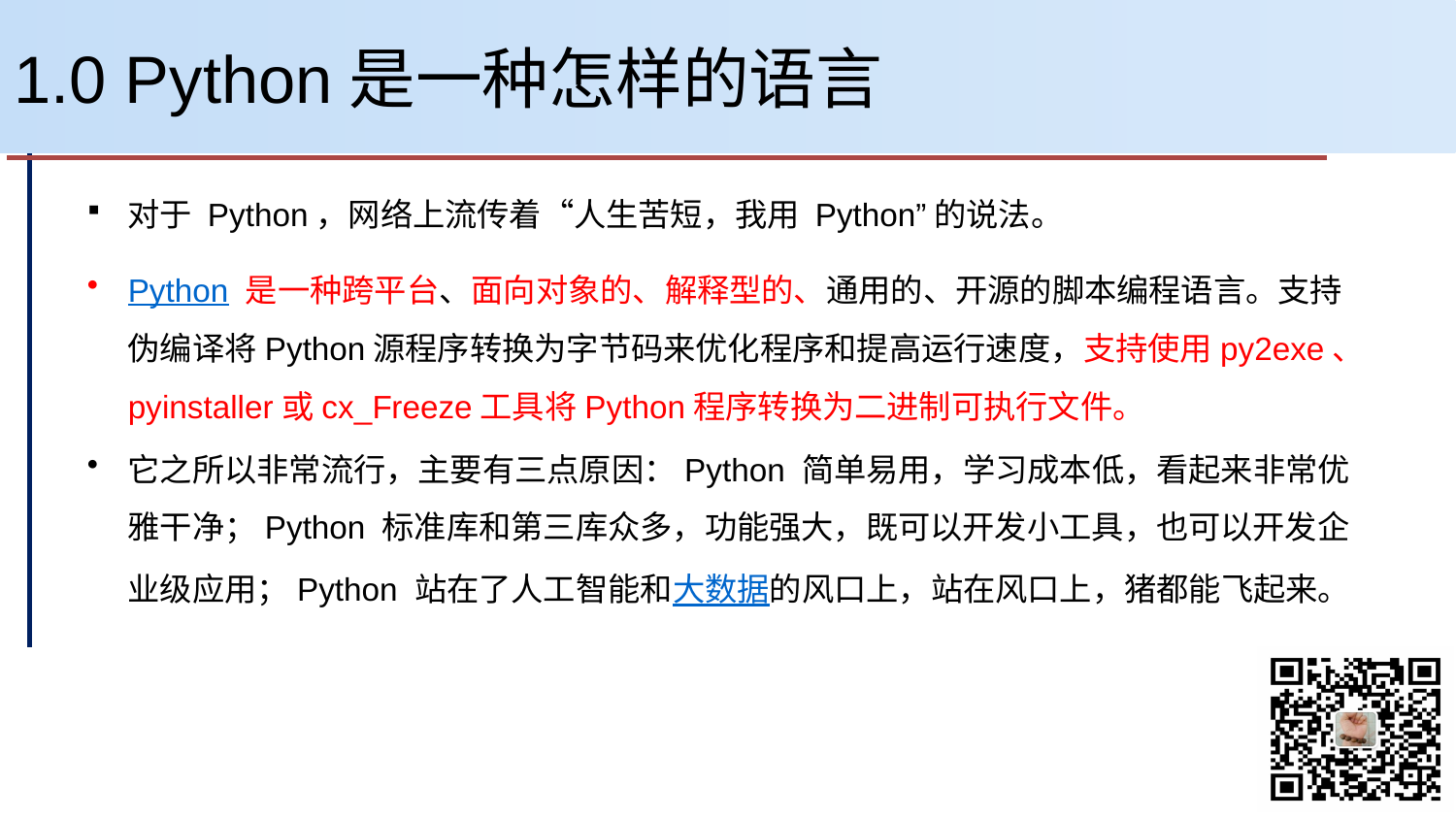

# 1.0 Python是一种怎样的语言
对于 Python，网络上流传着“人生苦短，我用 Python”的说法。
Python 是一种跨平台、面向对象的、解释型的、通用的、开源的脚本编程语言。支持伪编译将Python源程序转换为字节码来优化程序和提高运行速度，支持使用py2exe、pyinstaller或cx_Freeze工具将Python程序转换为二进制可执行文件。
它之所以非常流行，主要有三点原因：Python 简单易用，学习成本低，看起来非常优雅干净；Python 标准库和第三库众多，功能强大，既可以开发小工具，也可以开发企业级应用；Python 站在了人工智能和大数据的风口上，站在风口上，猪都能飞起来。